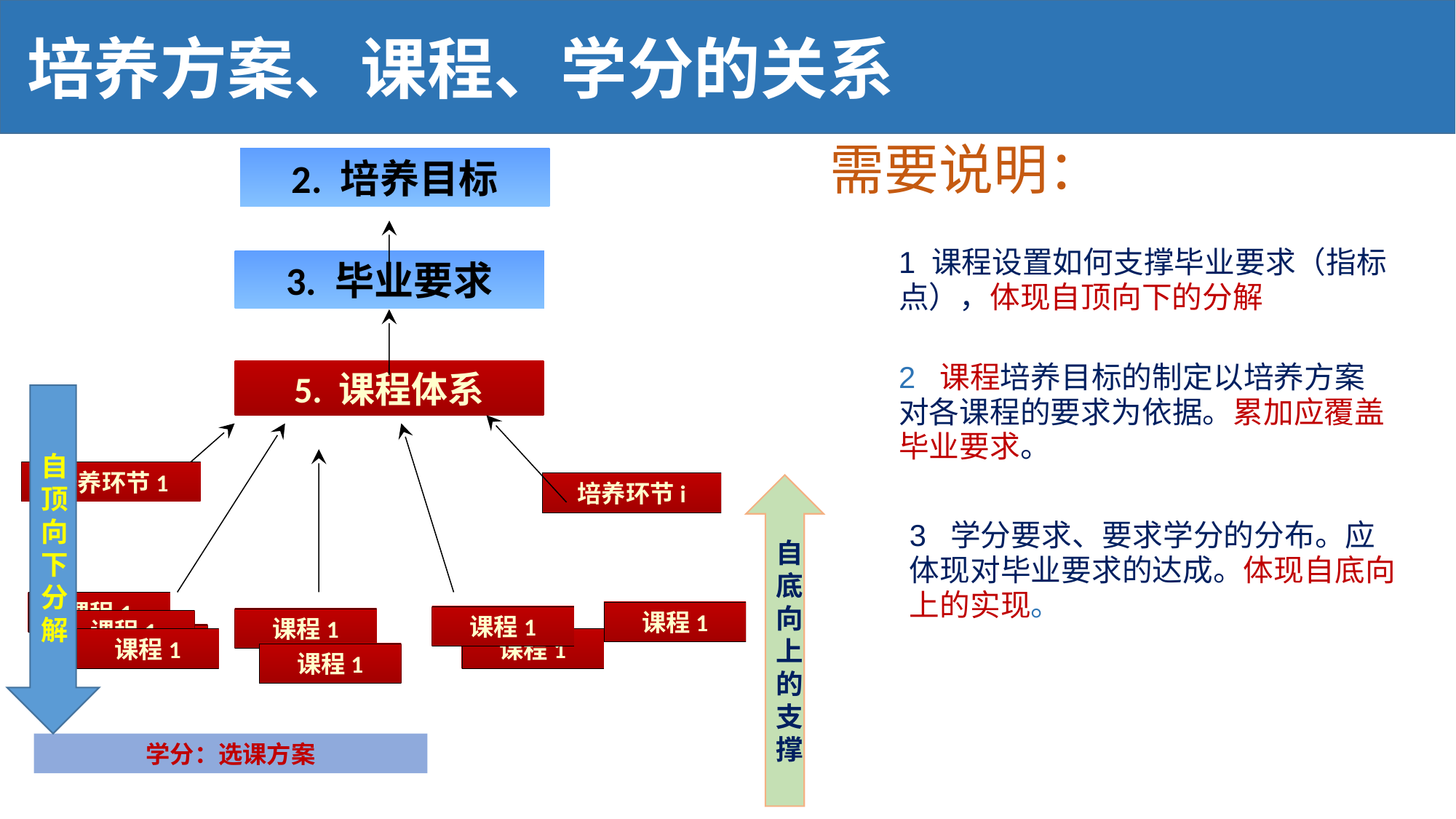

# 培养方案、课程、学分的关系
需要说明：
2. 培养目标

1 课程设置如何支撑毕业要求（指标点），体现自顶向下的分解
3. 毕业要求

2  课程培养目标的制定以培养方案对各课程的要求为依据。累加应覆盖毕业要求。
5. 课程体系
自顶向下分解

培养环节1
培养环节i
自底向上的支撑
3  学分要求、要求学分的分布。应体现对毕业要求的达成。体现自底向上的实现。
课程1
课程1
课程1
课程1
课程1
课程1
课程1
课程1
课程1
学分：选课方案